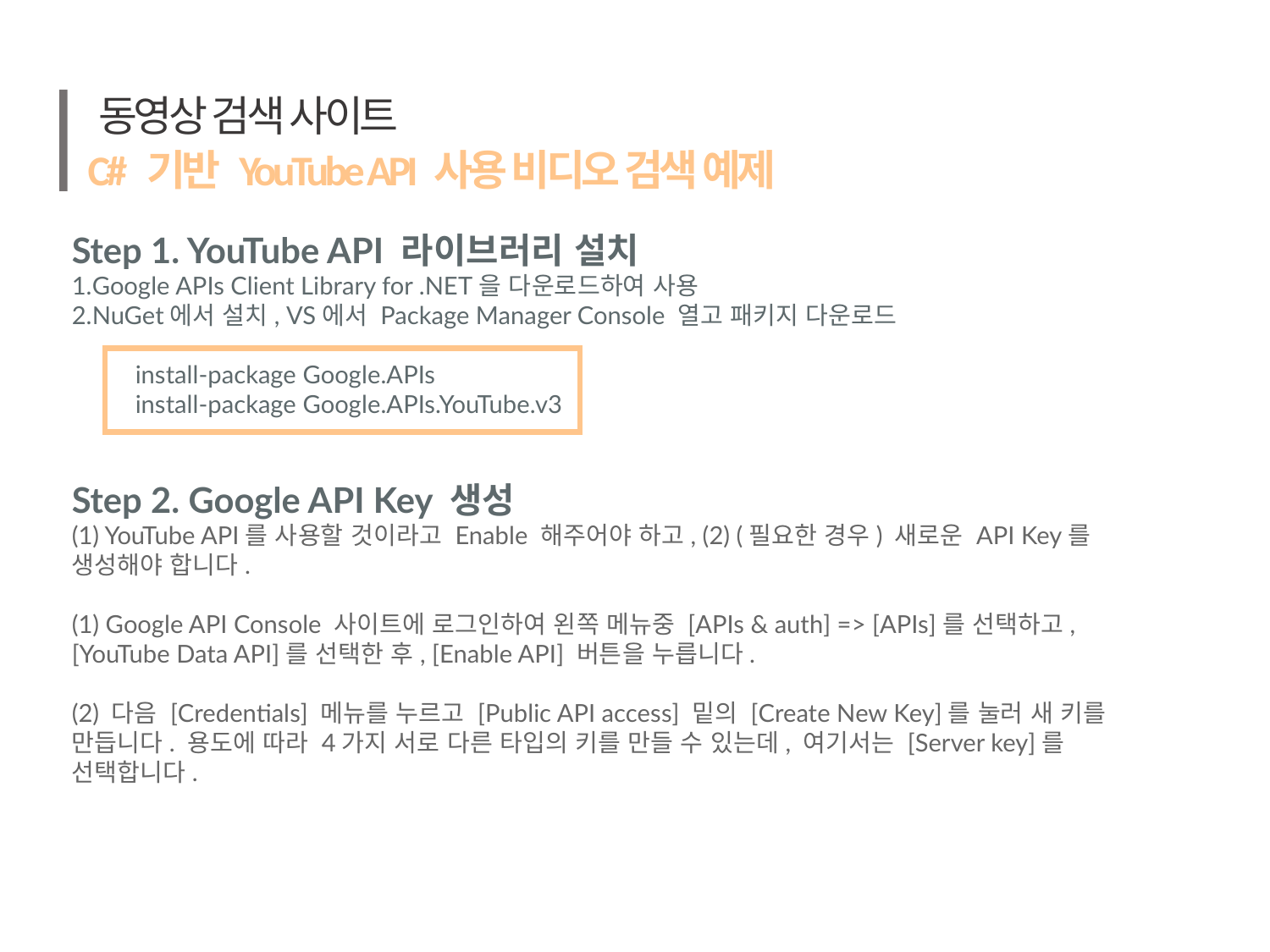

동영상 검색 사이트

C# 기반 YouTube API 사용 비디오 검색 예제
Step 1. YouTube API 라이브러리 설치
Google APIs Client Library for .NET을 다운로드하여 사용
NuGet에서 설치, VS에서 Package Manager Console 열고 패키지 다운로드
install-package Google.APIs
install-package Google.APIs.YouTube.v3

Step 2. Google API Key 생성
(1) YouTube API를 사용할 것이라고 Enable 해주어야 하고, (2) (필요한 경우) 새로운 API Key를 생성해야 합니다.
(1) Google API Console 사이트에 로그인하여 왼쪽 메뉴중 [APIs & auth] => [APIs]를 선택하고, [YouTube Data API]를 선택한 후, [Enable API] 버튼을 누릅니다.
(2) 다음 [Credentials] 메뉴를 누르고 [Public API access] 밑의 [Create New Key]를 눌러 새 키를 만듭니다. 용도에 따라 4가지 서로 다른 타입의 키를 만들 수 있는데, 여기서는 [Server key]를 선택합니다.